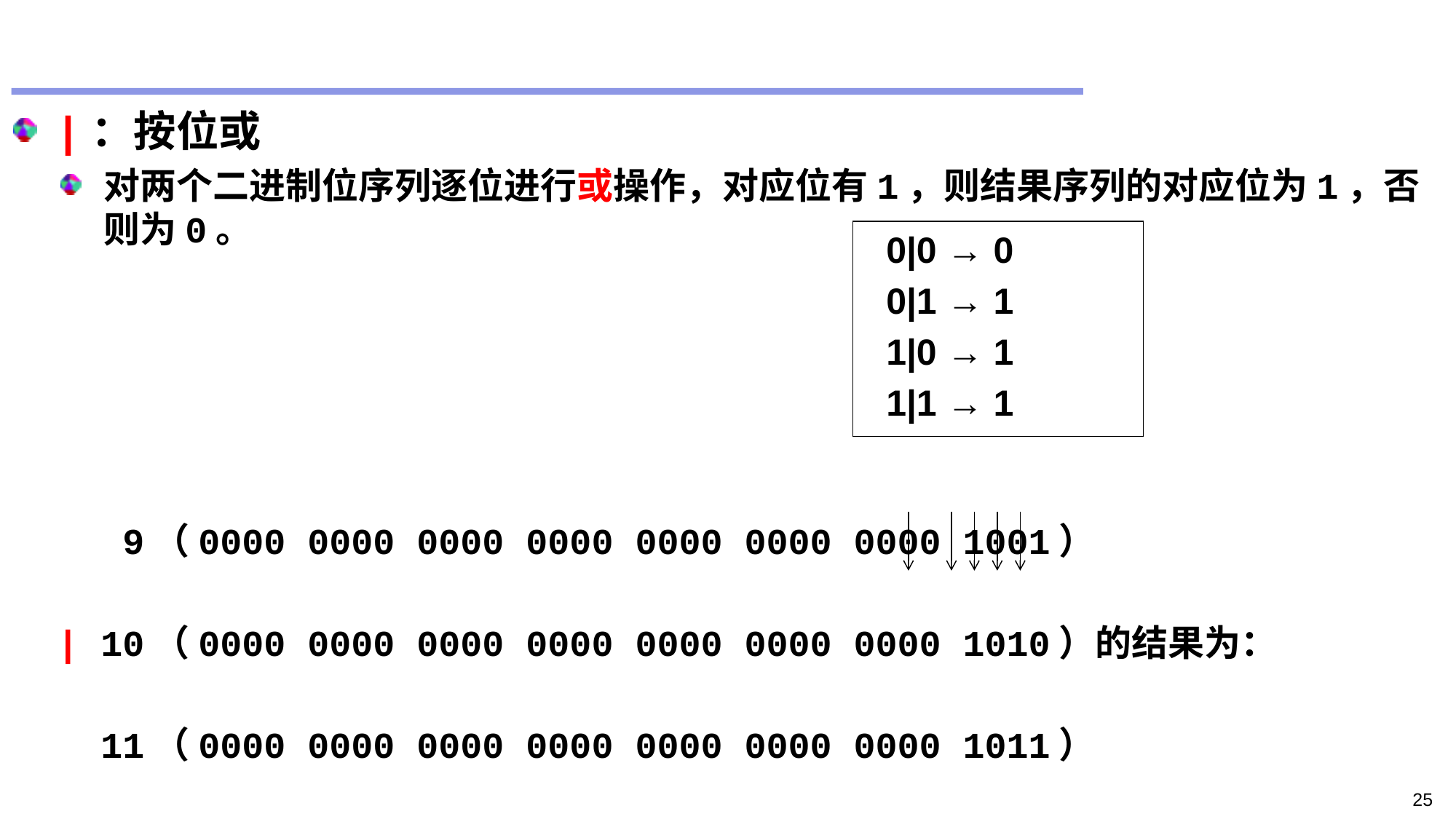

#
|：按位或
对两个二进制位序列逐位进行或操作，对应位有1，则结果序列的对应位为1，否则为0。

     9（0000 0000 0000 0000 0000 0000 0000 1001）

  | 10（0000 0000 0000 0000 0000 0000 0000 1010）的结果为：

    11（0000 0000 0000 0000 0000 0000 0000 1011）
0|0 → 0
0|1 → 1
1|0 → 1
1|1 → 1
25